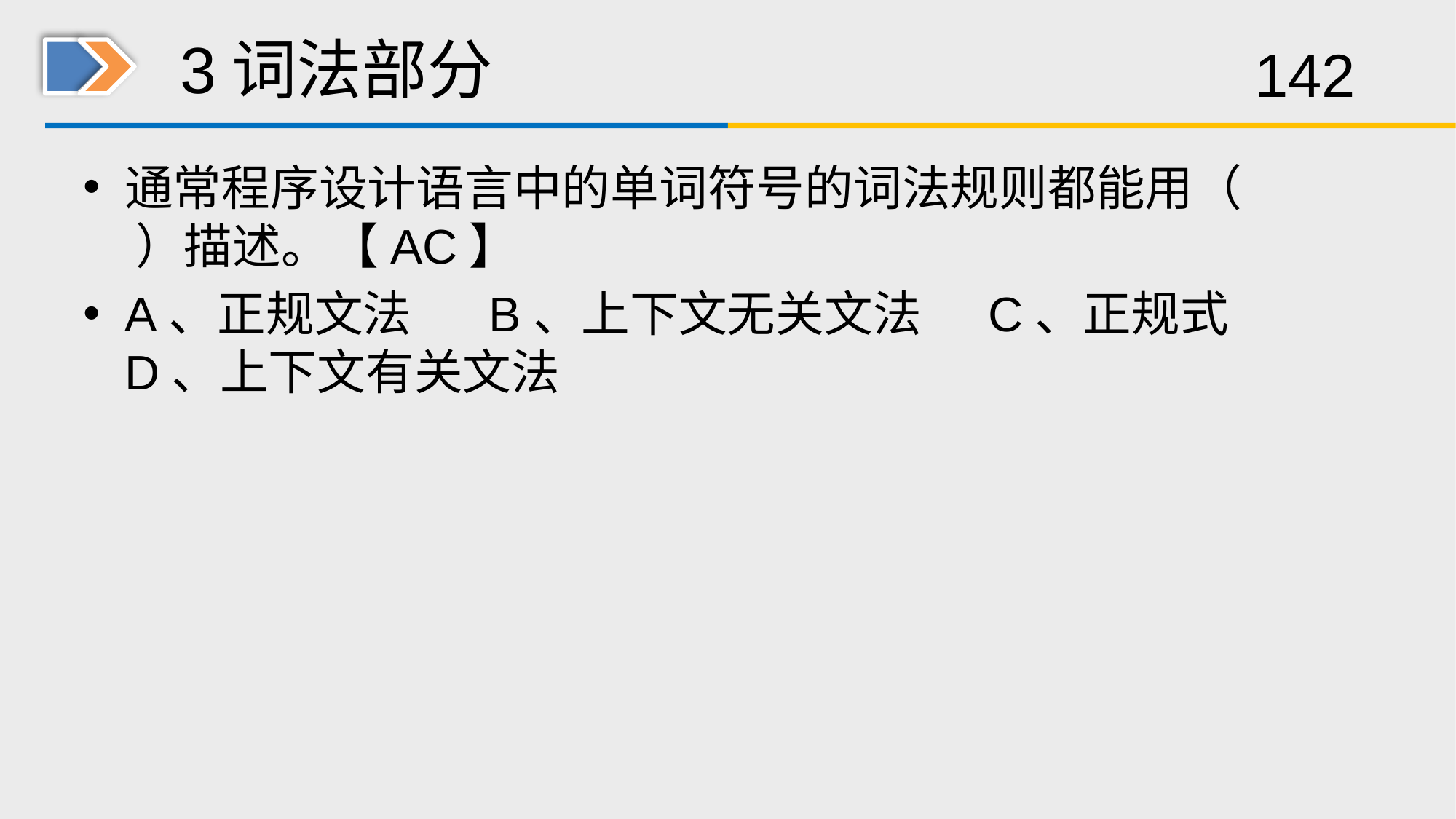

# 3词法部分
142
通常程序设计语言中的单词符号的词法规则都能用（    ）描述。【AC】
A、正规文法      B、上下文无关文法     C、正规式      D、上下文有关文法